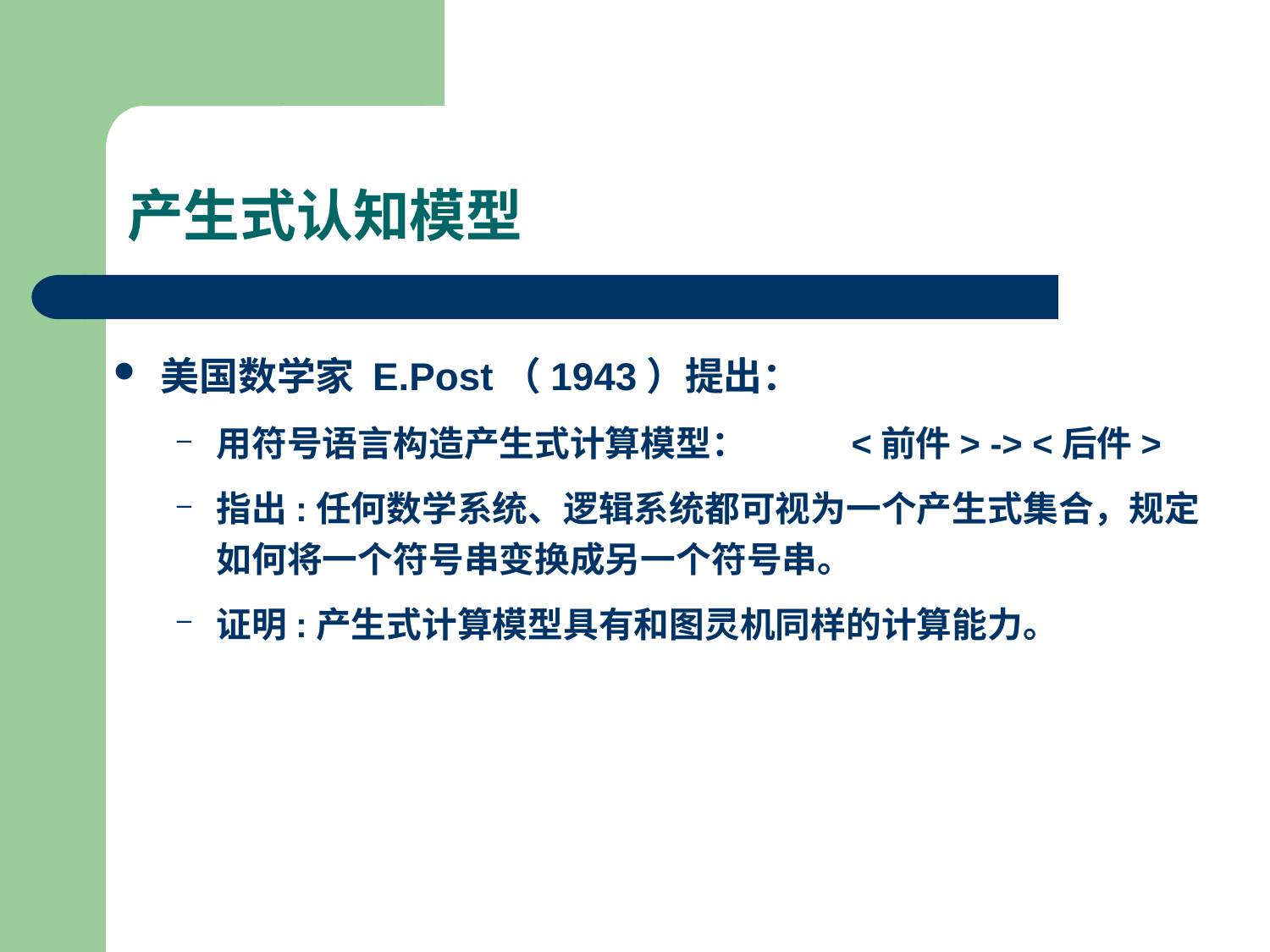

# 产生式认知模型
美国数学家 E.Post（1943）提出：
用符号语言构造产生式计算模型：	<前件> -> <后件>
指出:任何数学系统、逻辑系统都可视为一个产生式集合，规定如何将一个符号串变换成另一个符号串。
证明:产生式计算模型具有和图灵机同样的计算能力。